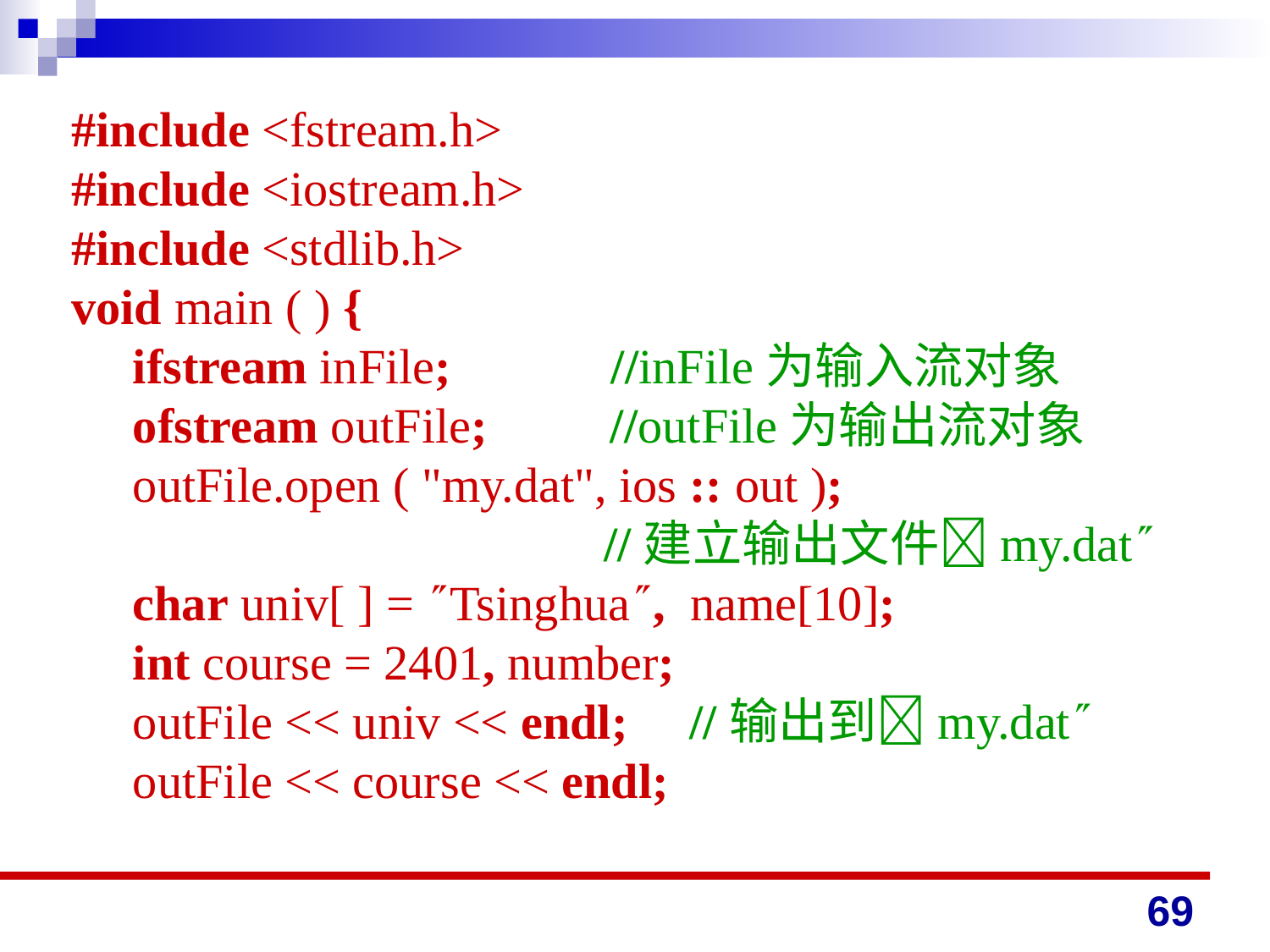

#include <fstream.h>
#include <iostream.h>
#include <stdlib.h>
void main ( ) {
     ifstream inFile;             //inFile为输入流对象
     ofstream outFile;          //outFile为输出流对象
     outFile.open ( "my.dat", ios :: out );
				  //建立输出文件″my.dat″
     char univ[ ] = ″Tsinghua″,  name[10];
     int course = 2401, number;
     outFile << univ << endl;     //输出到″my.dat″
     outFile << course << endl;
69